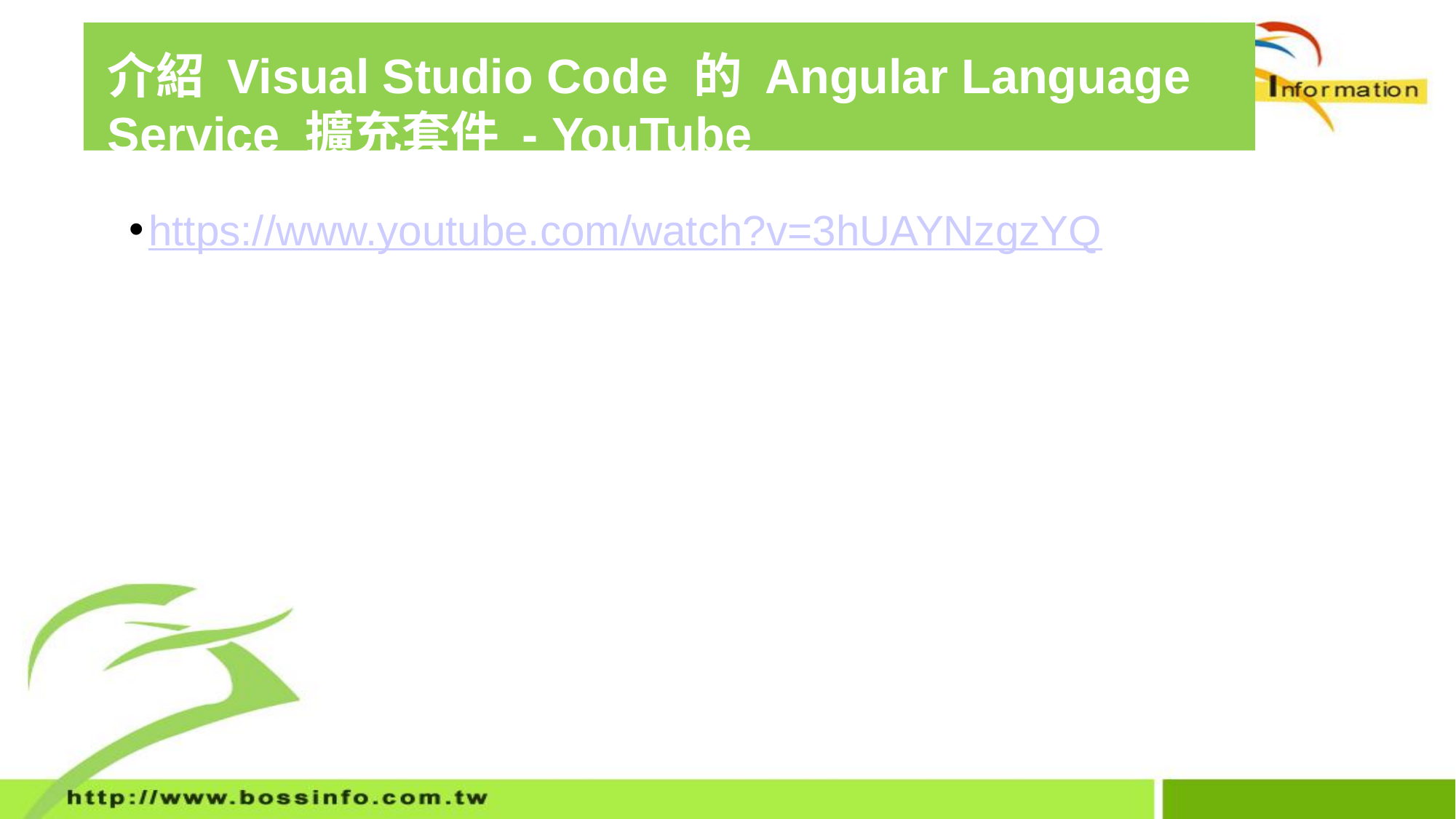

# 介紹 Visual Studio Code 的 Angular Language Service 擴充套件 - YouTube
https://www.youtube.com/watch?v=3hUAYNzgzYQ